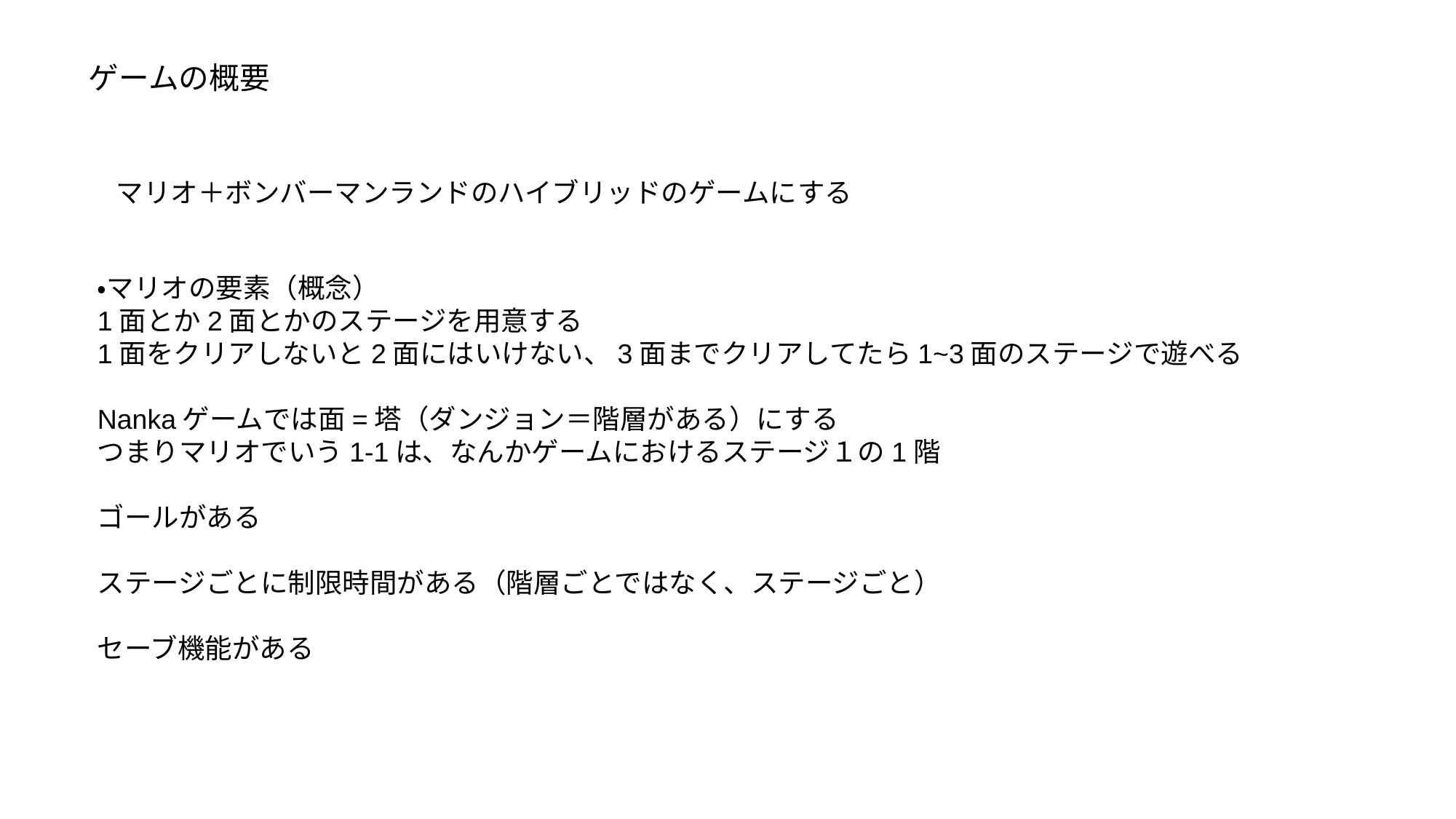

ゲームの概要
マリオ＋ボンバーマンランドのハイブリッドのゲームにする
・マリオの要素（概念）
1面とか2面とかのステージを用意する
1面をクリアしないと2面にはいけない、3面までクリアしてたら1~3面のステージで遊べる

Nankaゲームでは面=塔（ダンジョン＝階層がある）にする
つまりマリオでいう1-1は、なんかゲームにおけるステージ１の1階

ゴールがある

ステージごとに制限時間がある（階層ごとではなく、ステージごと）

セーブ機能がある